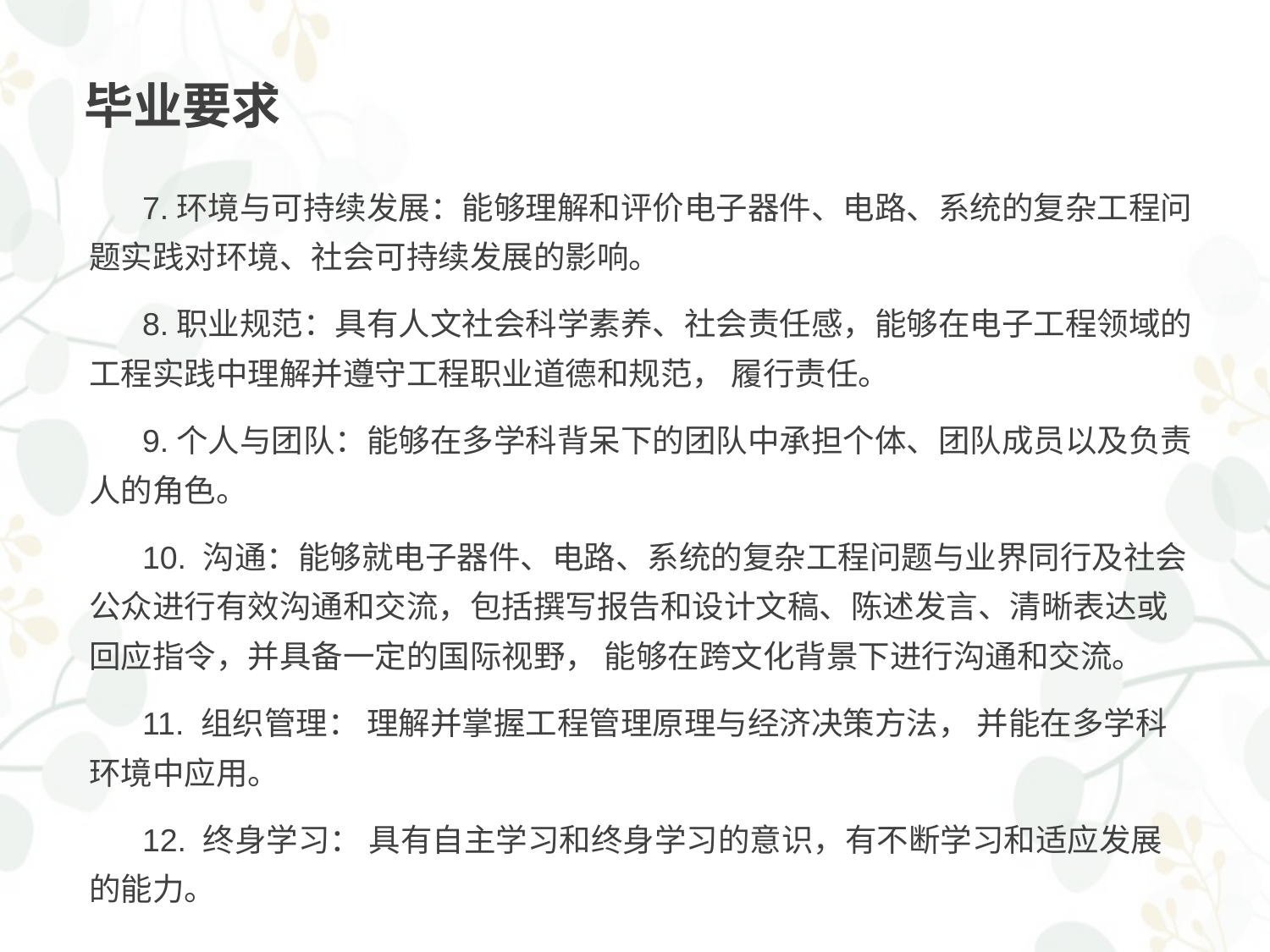

# 毕业要求
      7.环境与可持续发展：能够理解和评价电子器件、电路、系统的复杂工程问题实践对环境、社会可持续发展的影响。
      8.职业规范：具有人文社会科学素养、社会责任感，能够在电子工程领域的工程实践中理解并遵守工程职业道德和规范， 履行责任。
      9.个人与团队：能够在多学科背呆下的团队中承担个体、团队成员以及负责人的角色。
      10. 沟通：能够就电子器件、电路、系统的复杂工程问题与业界同行及社会公众进行有效沟通和交流，包括撰写报告和设计文稿、陈述发言、清晰表达或回应指令，并具备一定的国际视野， 能够在跨文化背景下进行沟通和交流。
      11. 组织管理： 理解并掌握工程管理原理与经济决策方法， 并能在多学科环境中应用。
      12. 终身学习： 具有自主学习和终身学习的意识，有不断学习和适应发展的能力。